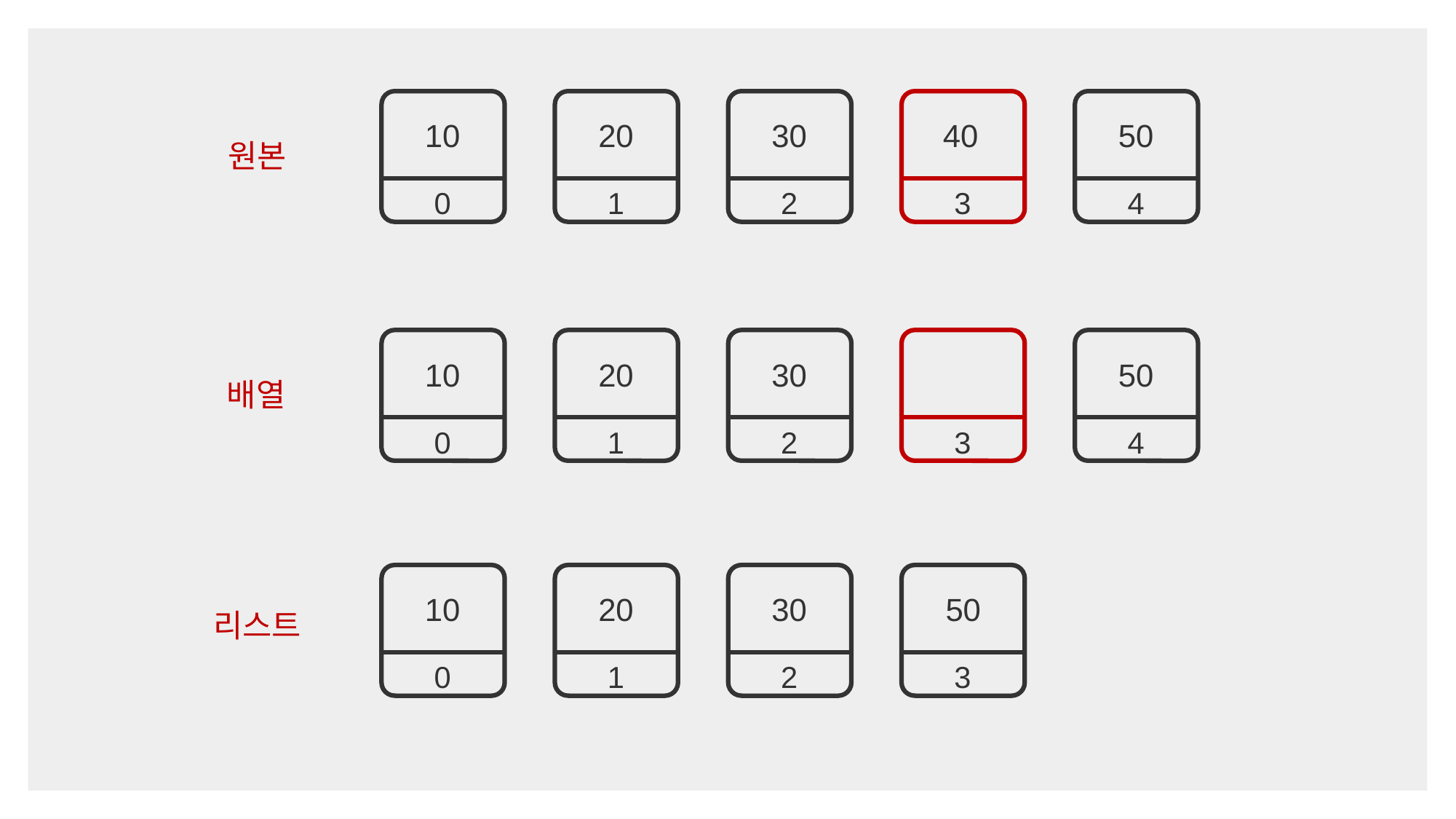

10
0

20
1

30
2

40
50
4

3
원본

10
0

20
1

30
2

3

50
4
배열

10
0

20
1

30
2

3
50
리스트